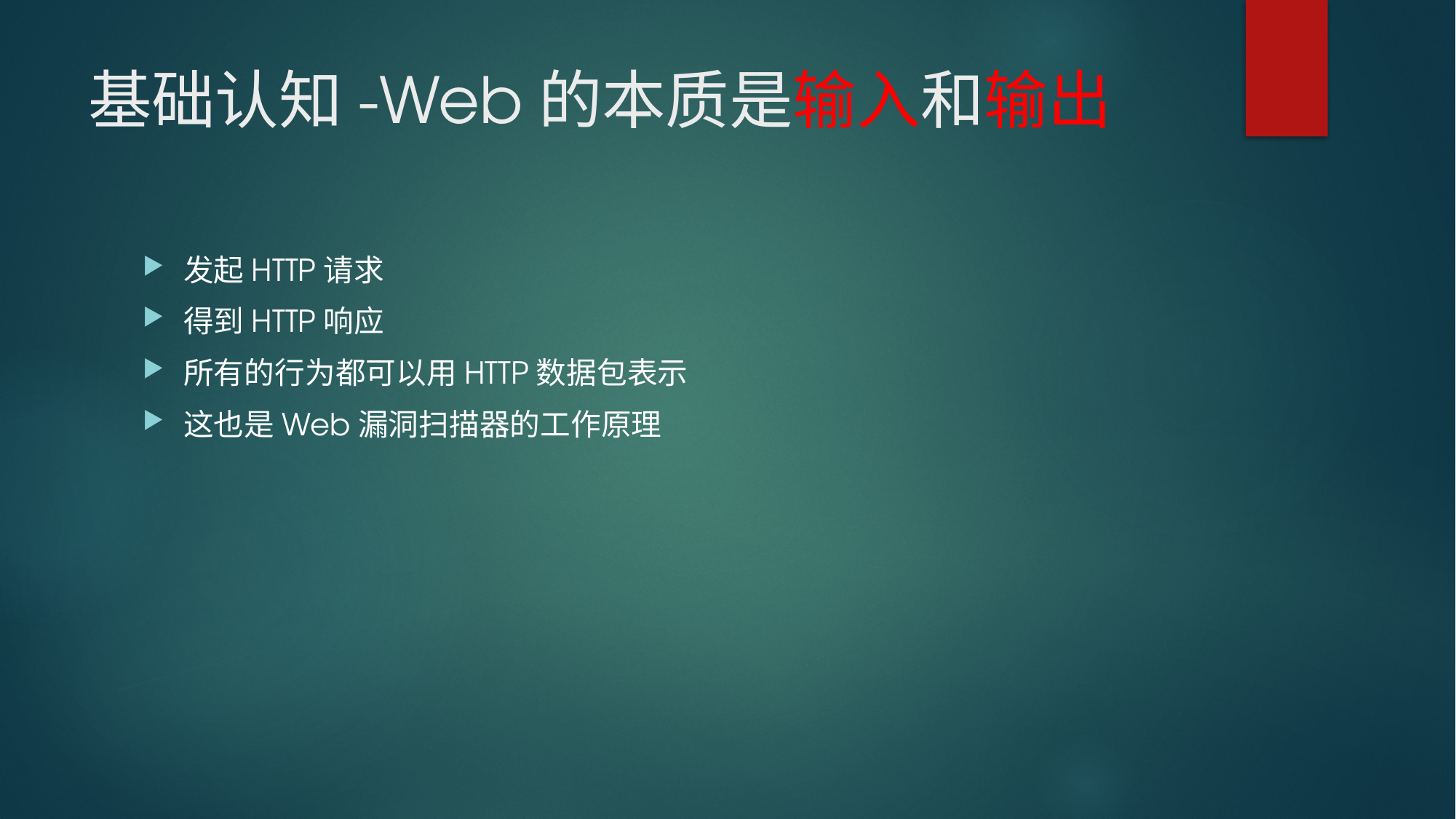

# 基础认知-Web的本质是输入和输出
发起HTTP请求
得到HTTP响应
所有的行为都可以用HTTP数据包表示
这也是Web漏洞扫描器的工作原理